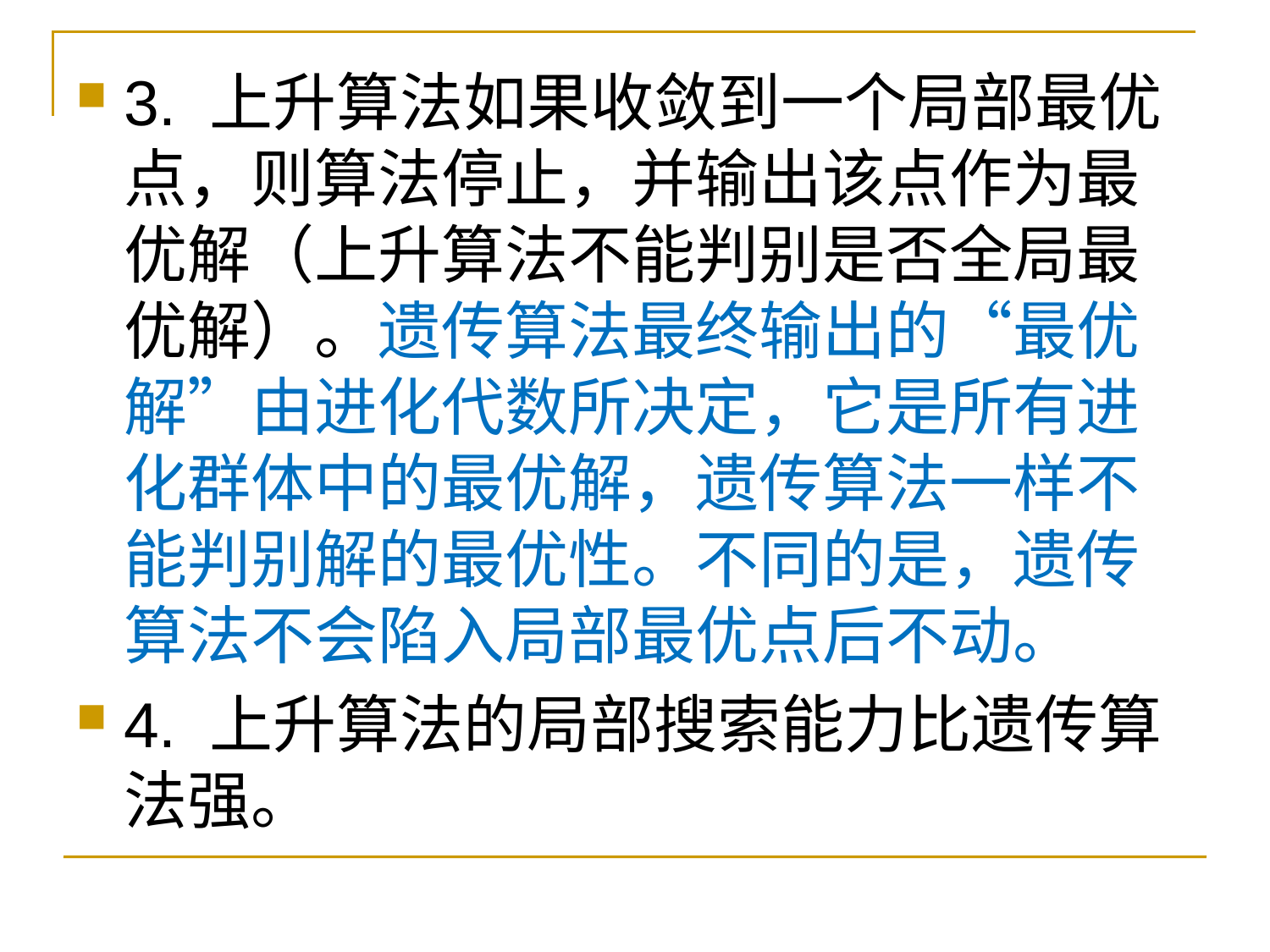

3. 上升算法如果收敛到一个局部最优点，则算法停止，并输出该点作为最优解（上升算法不能判别是否全局最优解）。遗传算法最终输出的“最优解”由进化代数所决定，它是所有进化群体中的最优解，遗传算法一样不能判别解的最优性。不同的是，遗传算法不会陷入局部最优点后不动。
4. 上升算法的局部搜索能力比遗传算法强。